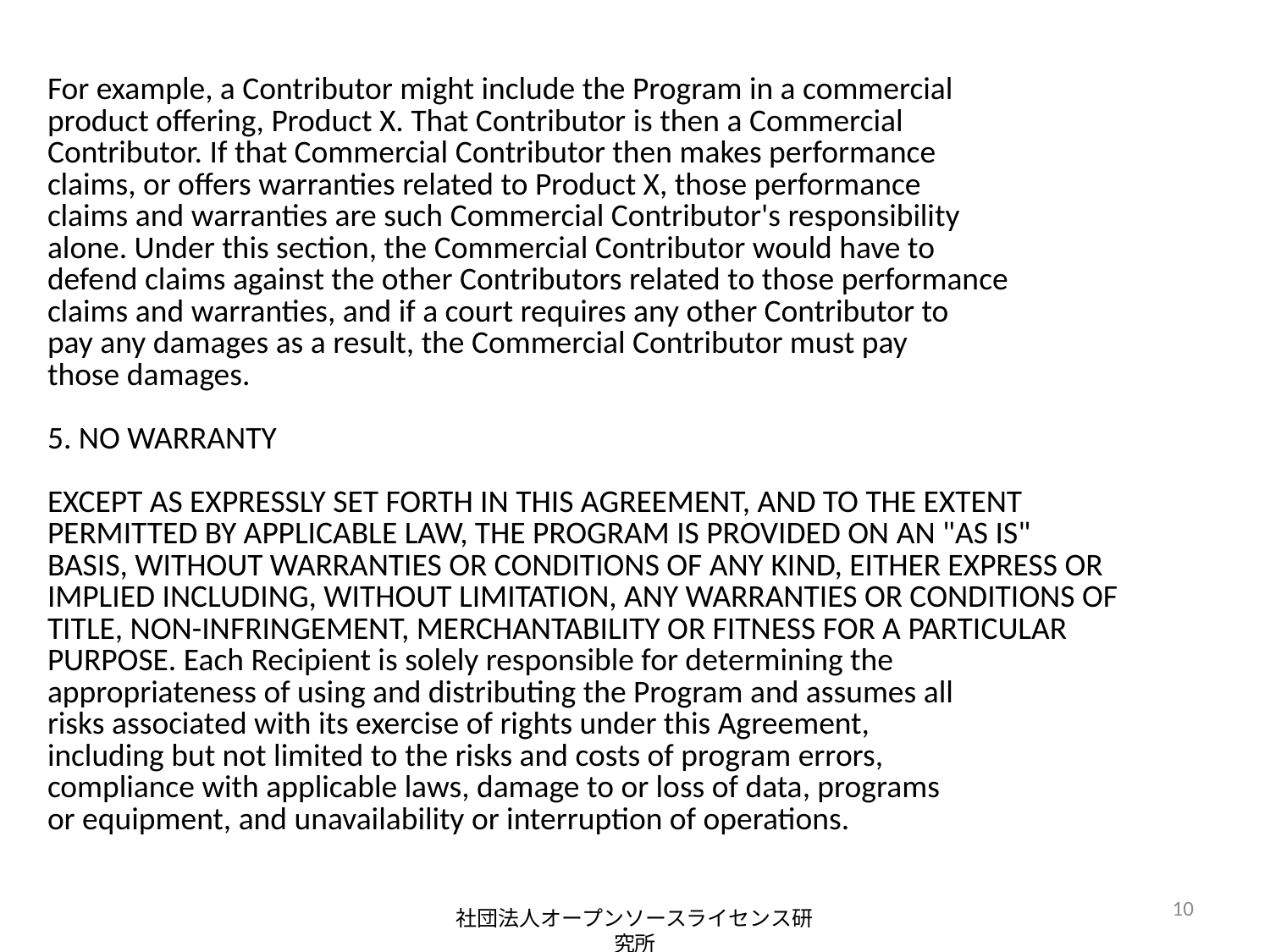

For example, a Contributor might include the Program in a commercial
product offering, Product X. That Contributor is then a Commercial
Contributor. If that Commercial Contributor then makes performance
claims, or offers warranties related to Product X, those performance
claims and warranties are such Commercial Contributor's responsibility
alone. Under this section, the Commercial Contributor would have to
defend claims against the other Contributors related to those performance
claims and warranties, and if a court requires any other Contributor to
pay any damages as a result, the Commercial Contributor must pay
those damages.

5. NO WARRANTY

EXCEPT AS EXPRESSLY SET FORTH IN THIS AGREEMENT, AND TO THE EXTENT
PERMITTED BY APPLICABLE LAW, THE PROGRAM IS PROVIDED ON AN "AS IS"
BASIS, WITHOUT WARRANTIES OR CONDITIONS OF ANY KIND, EITHER EXPRESS OR
IMPLIED INCLUDING, WITHOUT LIMITATION, ANY WARRANTIES OR CONDITIONS OF
TITLE, NON-INFRINGEMENT, MERCHANTABILITY OR FITNESS FOR A PARTICULAR
PURPOSE. Each Recipient is solely responsible for determining the
appropriateness of using and distributing the Program and assumes all
risks associated with its exercise of rights under this Agreement,
including but not limited to the risks and costs of program errors,
compliance with applicable laws, damage to or loss of data, programs
or equipment, and unavailability or interruption of operations.

10
社団法人オープンソースライセンス研究所